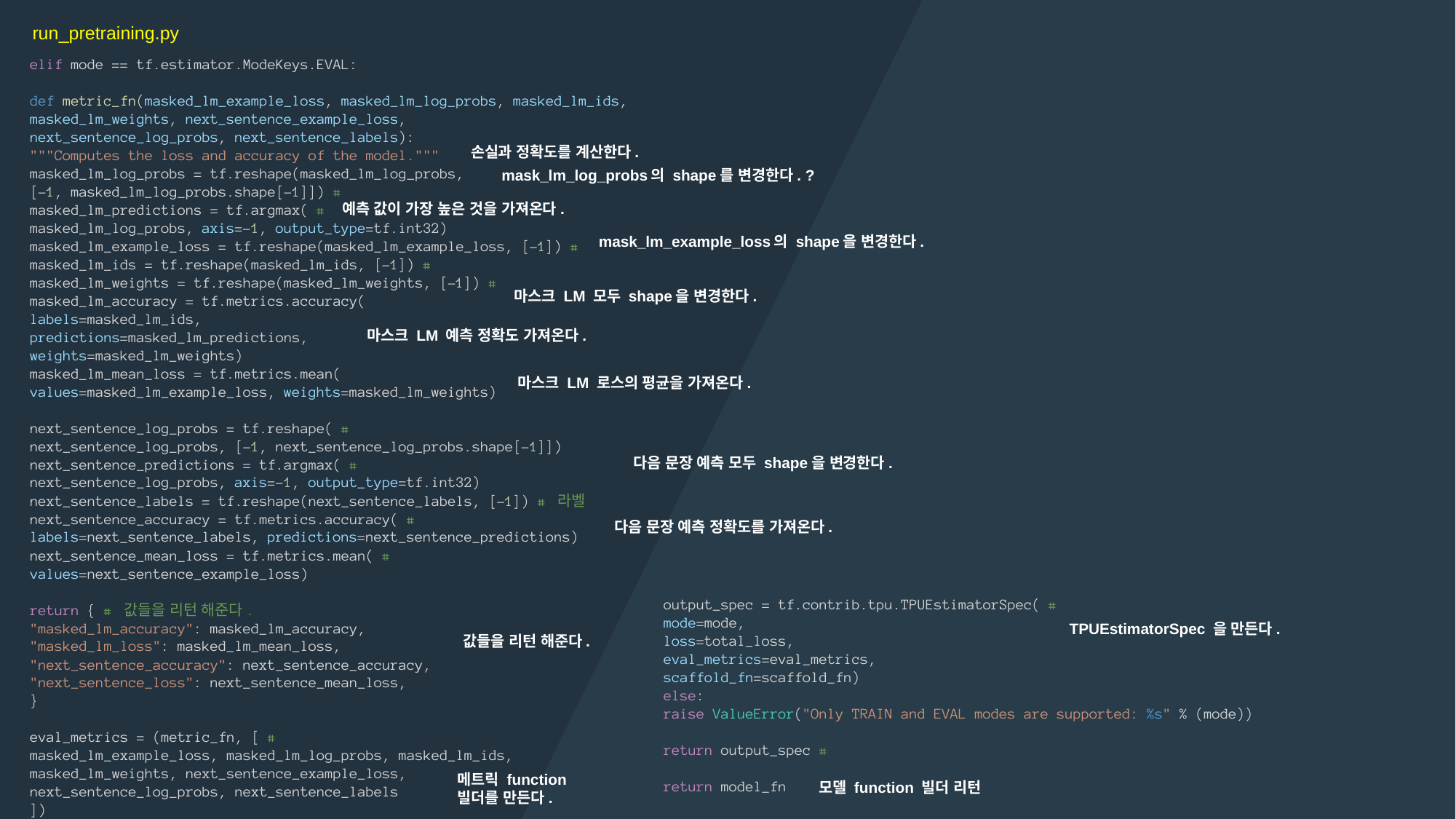

run_pretraining.py
elif mode == tf.estimator.ModeKeys.EVAL:
def metric_fn(masked_lm_example_loss, masked_lm_log_probs, masked_lm_ids,
masked_lm_weights, next_sentence_example_loss,
next_sentence_log_probs, next_sentence_labels):
"""Computes the loss and accuracy of the model."""
masked_lm_log_probs = tf.reshape(masked_lm_log_probs,
[-1, masked_lm_log_probs.shape[-1]]) #
masked_lm_predictions = tf.argmax( #
masked_lm_log_probs, axis=-1, output_type=tf.int32)
masked_lm_example_loss = tf.reshape(masked_lm_example_loss, [-1]) #
masked_lm_ids = tf.reshape(masked_lm_ids, [-1]) #
masked_lm_weights = tf.reshape(masked_lm_weights, [-1]) #
masked_lm_accuracy = tf.metrics.accuracy(
labels=masked_lm_ids,
predictions=masked_lm_predictions,
weights=masked_lm_weights)
masked_lm_mean_loss = tf.metrics.mean(
values=masked_lm_example_loss, weights=masked_lm_weights)
next_sentence_log_probs = tf.reshape( #
next_sentence_log_probs, [-1, next_sentence_log_probs.shape[-1]])
next_sentence_predictions = tf.argmax( #
next_sentence_log_probs, axis=-1, output_type=tf.int32)
next_sentence_labels = tf.reshape(next_sentence_labels, [-1]) # 라벨
next_sentence_accuracy = tf.metrics.accuracy( #
labels=next_sentence_labels, predictions=next_sentence_predictions)
next_sentence_mean_loss = tf.metrics.mean( #
values=next_sentence_example_loss)
return { # 값들을 리턴 해준다.
"masked_lm_accuracy": masked_lm_accuracy,
"masked_lm_loss": masked_lm_mean_loss,
"next_sentence_accuracy": next_sentence_accuracy,
"next_sentence_loss": next_sentence_mean_loss,
}
eval_metrics = (metric_fn, [ #
masked_lm_example_loss, masked_lm_log_probs, masked_lm_ids,
masked_lm_weights, next_sentence_example_loss,
next_sentence_log_probs, next_sentence_labels
])
손실과 정확도를 계산한다.
 mask_lm_log_probs의 shape를 변경한다. ?
예측 값이 가장 높은 것을 가져온다.
 mask_lm_example_loss의 shape을 변경한다.
 마스크 LM 모두 shape을 변경한다.
마스크 LM 예측 정확도 가져온다.
마스크 LM 로스의 평균을 가져온다.
다음 문장 예측 모두 shape을 변경한다.
다음 문장 예측 정확도를 가져온다.
output_spec = tf.contrib.tpu.TPUEstimatorSpec( #
mode=mode,
loss=total_loss,
eval_metrics=eval_metrics,
scaffold_fn=scaffold_fn)
else:
raise ValueError("Only TRAIN and EVAL modes are supported: %s" % (mode))
return output_spec #
return model_fn
TPUEstimatorSpec 을 만든다.
값들을 리턴 해준다.
메트릭 function 빌더를 만든다.
모델 function 빌더 리턴